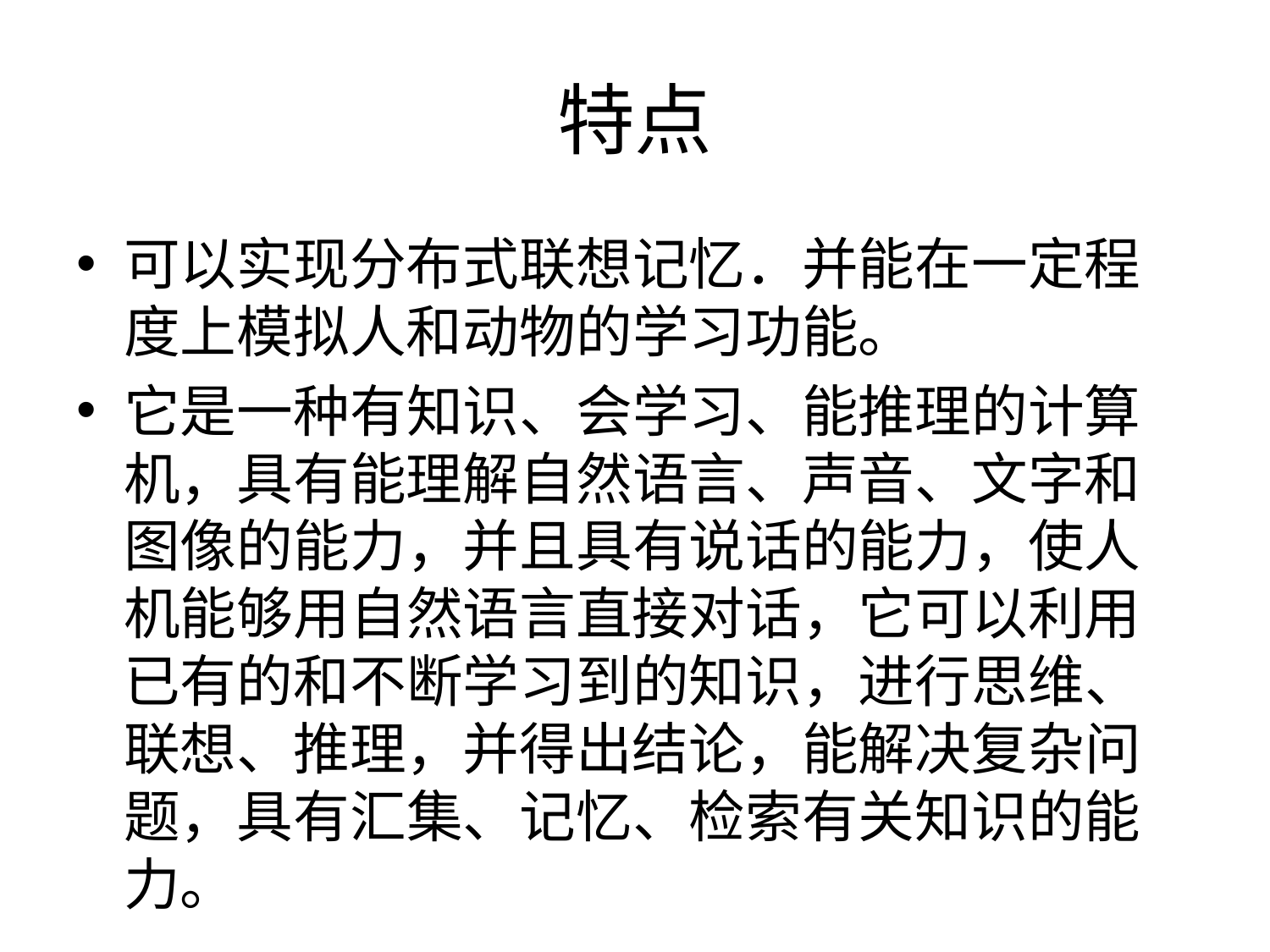

# 特点
可以实现分布式联想记忆．并能在一定程度上模拟人和动物的学习功能。
它是一种有知识、会学习、能推理的计算机，具有能理解自然语言、声音、文字和图像的能力，并且具有说话的能力，使人机能够用自然语言直接对话，它可以利用已有的和不断学习到的知识，进行思维、联想、推理，并得出结论，能解决复杂问题，具有汇集、记忆、检索有关知识的能力。